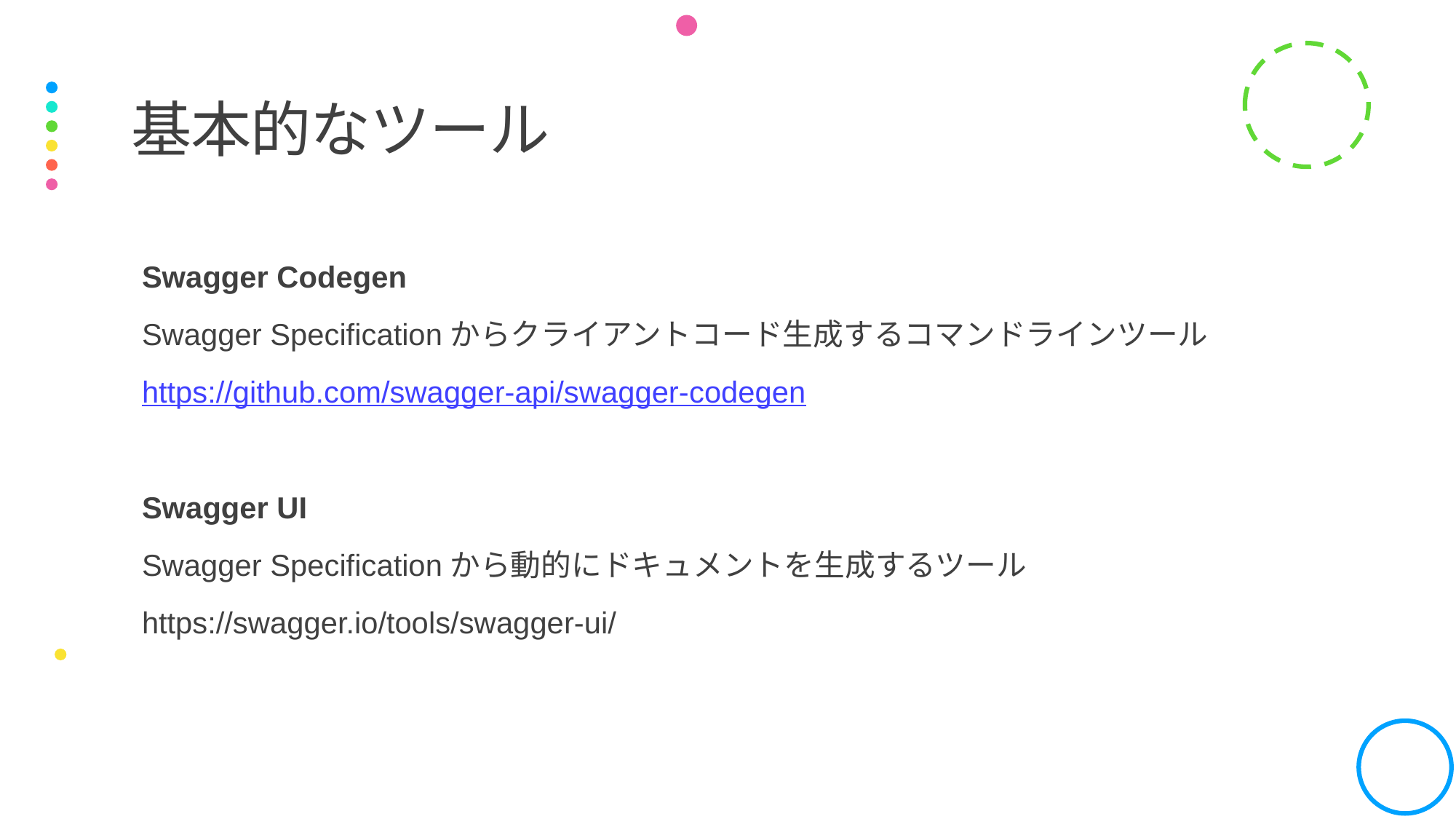

# 基本的なツール
Swagger Codegen
Swagger Specificationからクライアントコード生成するコマンドラインツール
https://github.com/swagger-api/swagger-codegen

Swagger UI
Swagger Specificationから動的にドキュメントを生成するツール
https://swagger.io/tools/swagger-ui/